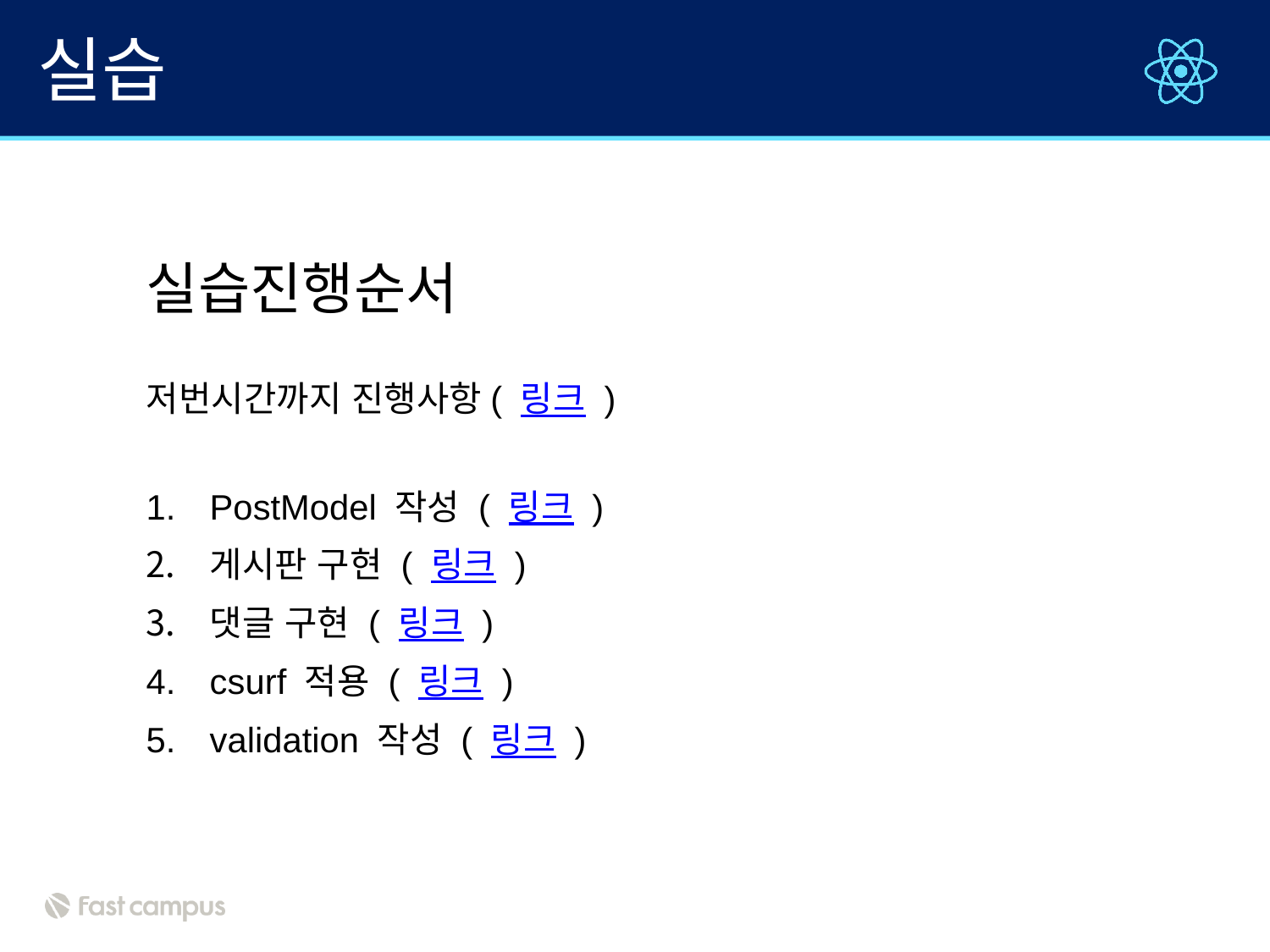

# 실습
실습진행순서

저번시간까지 진행사항( 링크 )

PostModel 작성 ( 링크 )
게시판 구현 ( 링크 )
댓글 구현 ( 링크 )
csurf 적용 ( 링크 )
validation 작성 ( 링크 )